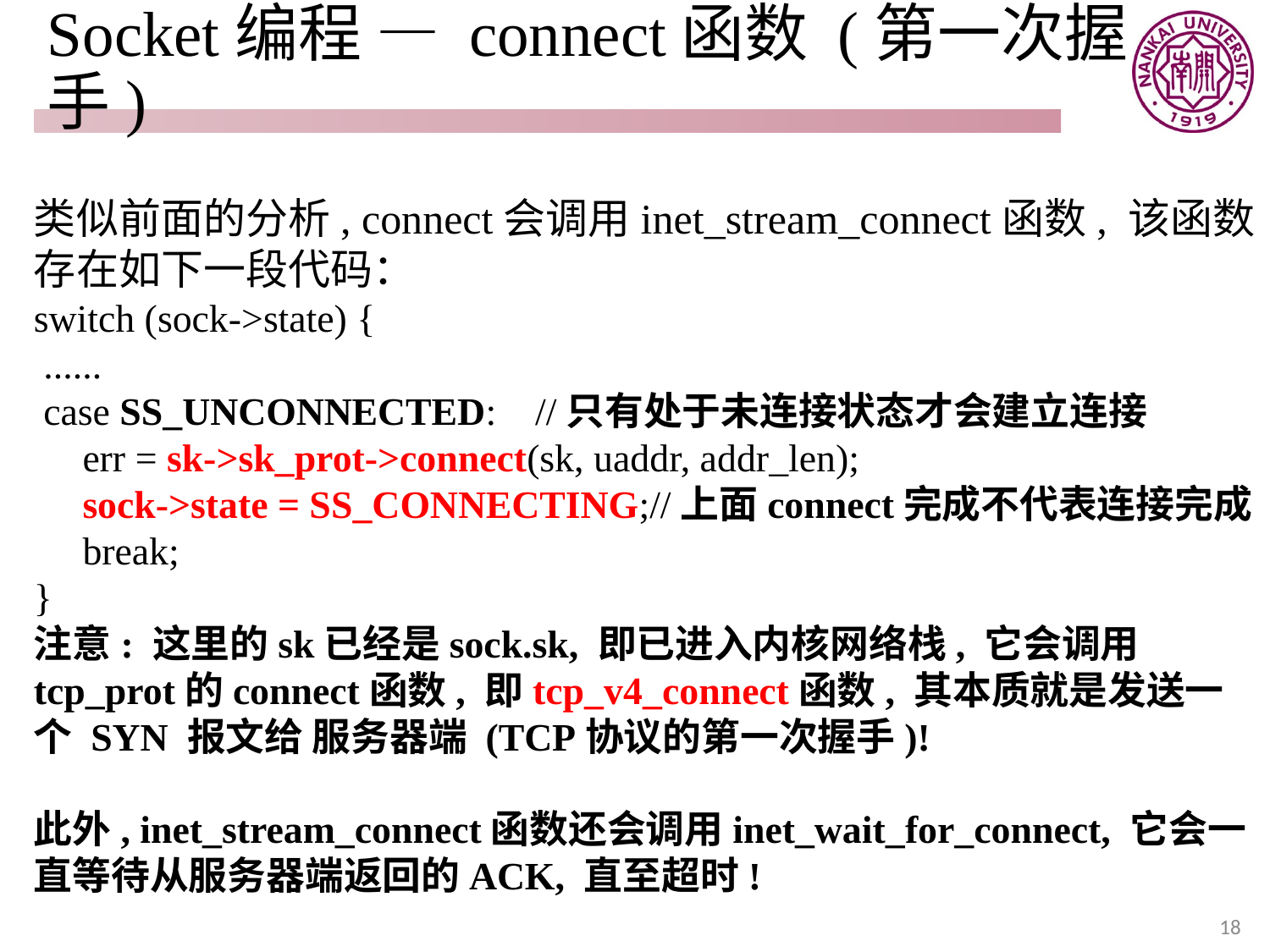

# Socket编程 — connect函数 (第一次握手)
类似前面的分析, connect会调用inet_stream_connect函数, 该函数
存在如下一段代码：
switch (sock->state) {
 ......
 case SS_UNCONNECTED:    //只有处于未连接状态才会建立连接
     err = sk->sk_prot->connect(sk, uaddr, addr_len);
     sock->state = SS_CONNECTING;//上面connect完成不代表连接完成
     break;
}
注意: 这里的sk已经是sock.sk, 即已进入内核网络栈, 它会调用tcp_prot的connect函数, 即tcp_v4_connect函数, 其本质就是发送一个 SYN 报文给 服务器端 (TCP协议的第一次握手)!

此外, inet_stream_connect函数还会调用inet_wait_for_connect, 它会一直等待从服务器端返回的ACK, 直至超时!
18